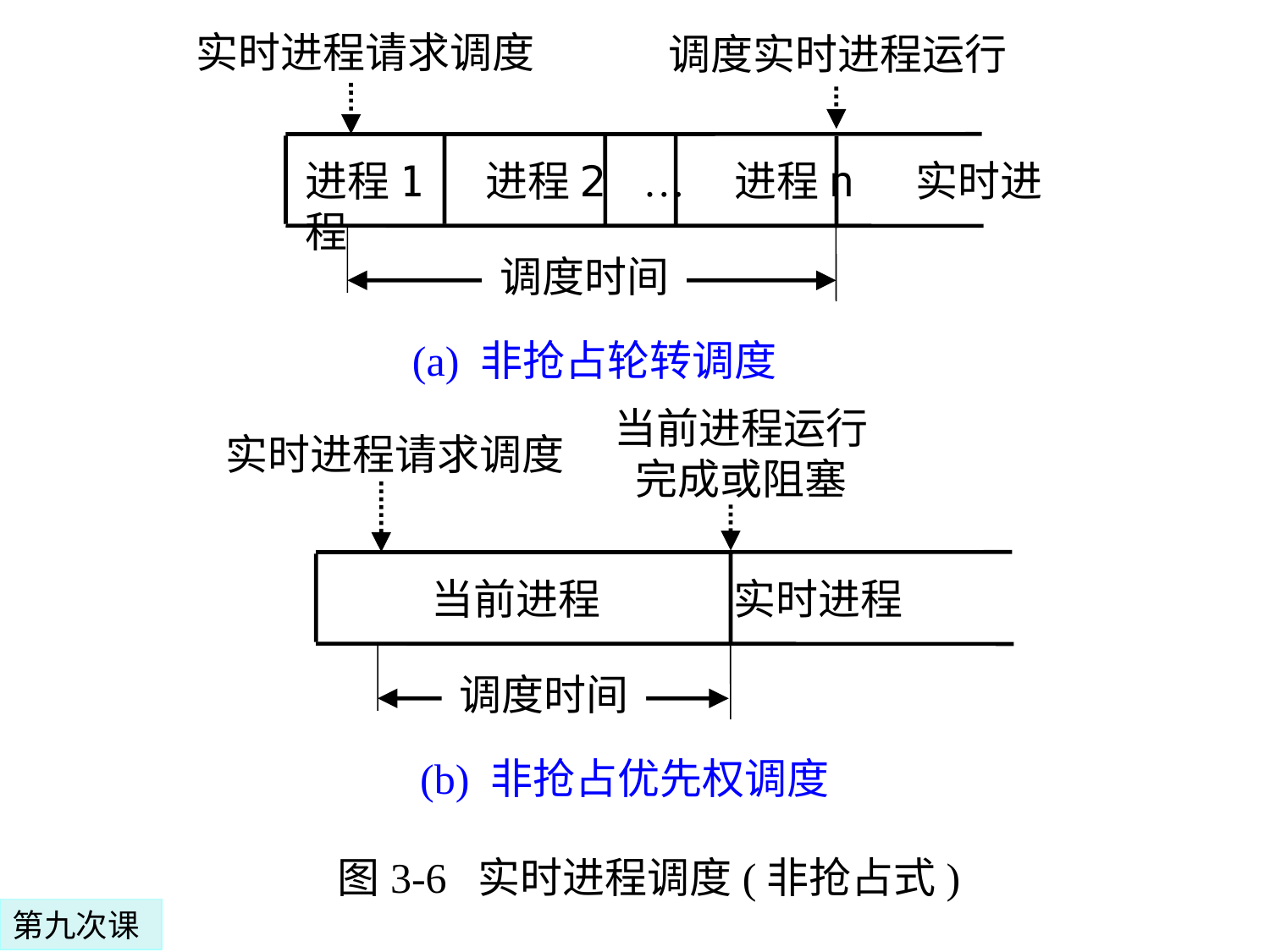

实时进程请求调度
调度实时进程运行

进程1    进程2   …   进程n    实时进程

调度时间

(a) 非抢占轮转调度
当前进程运行完成或阻塞
实时进程请求调度

         当前进程              实时进程

调度时间

(b) 非抢占优先权调度
图3-6  实时进程调度(非抢占式)
73
第九次课